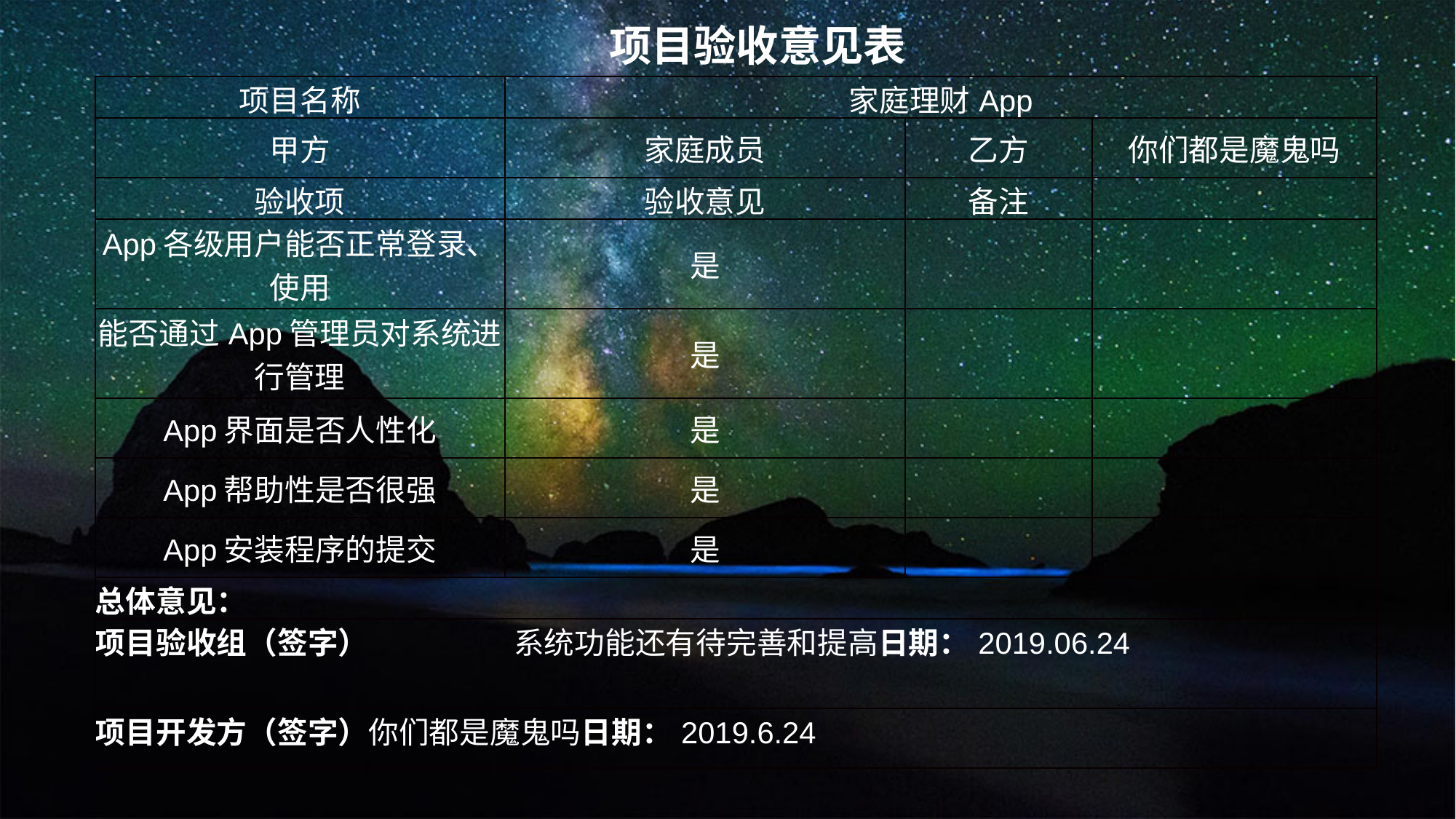

项目验收意见表
| 项目名称 | 家庭理财App |  |  |
| --- | --- | --- | --- |
| 甲方 | 家庭成员 | 乙方 | 你们都是魔鬼吗 |
| 验收项 | 验收意见 | 备注 |  |
| App各级用户能否正常登录、使用 | 是 |  |  |
| 能否通过App管理员对系统进行管理 | 是 |  |  |
| App界面是否人性化 | 是 |  |  |
| App帮助性是否很强 | 是 |  |  |
| App安装程序的提交 | 是 |  |  |
| 总体意见： |  |  |  |
| 项目验收组（签字） 系统功能还有待完善和提高日期：2019.06.24 |  |  |  |
| 项目开发方（签字）你们都是魔鬼吗日期：2019.6.24 |  |  |  |